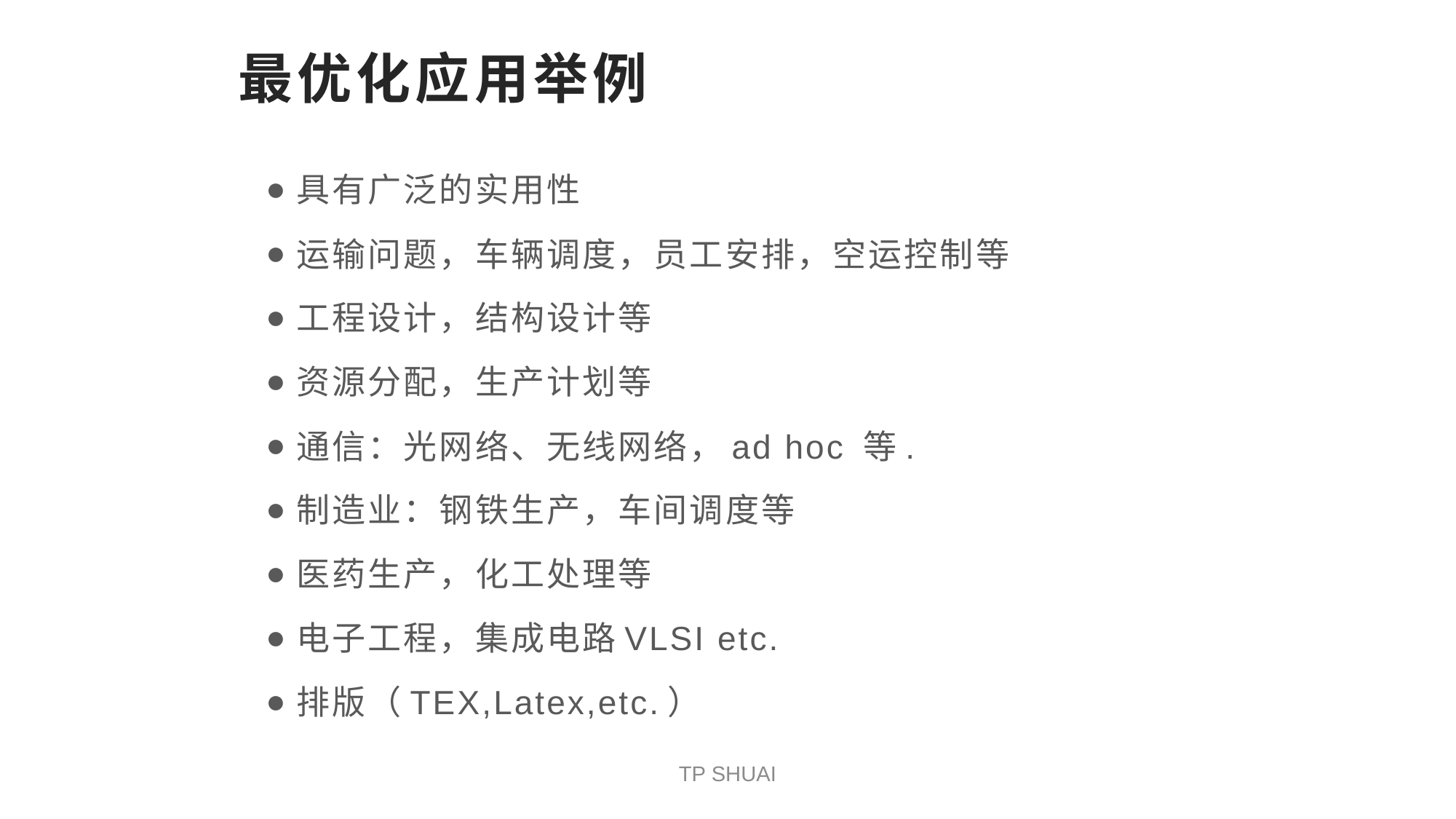

# 最优化应用举例
具有广泛的实用性
运输问题，车辆调度，员工安排，空运控制等
工程设计，结构设计等
资源分配，生产计划等
通信：光网络、无线网络，ad hoc 等.
制造业：钢铁生产，车间调度等
医药生产，化工处理等
电子工程，集成电路VLSI etc.
排版（TEX,Latex,etc.）

TP SHUAI
16